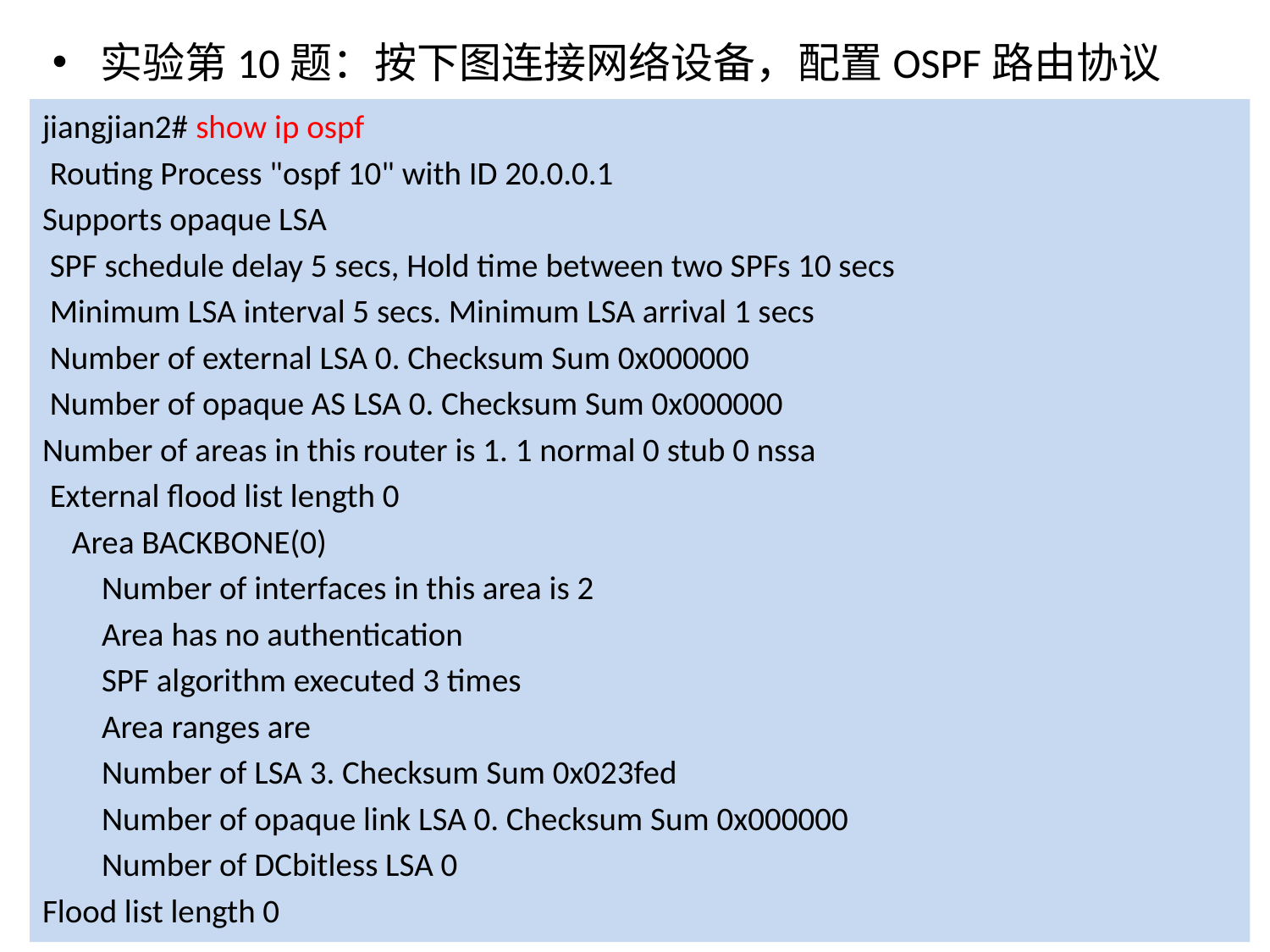

实验第10题：按下图连接网络设备，配置OSPF路由协议
jiangjian2# show ip ospf
 Routing Process "ospf 10" with ID 20.0.0.1
Supports opaque LSA
 SPF schedule delay 5 secs, Hold time between two SPFs 10 secs
 Minimum LSA interval 5 secs. Minimum LSA arrival 1 secs
 Number of external LSA 0. Checksum Sum 0x000000
 Number of opaque AS LSA 0. Checksum Sum 0x000000
Number of areas in this router is 1. 1 normal 0 stub 0 nssa
 External flood list length 0
    Area BACKBONE(0)
        Number of interfaces in this area is 2
        Area has no authentication
        SPF algorithm executed 3 times
        Area ranges are
        Number of LSA 3. Checksum Sum 0x023fed
        Number of opaque link LSA 0. Checksum Sum 0x000000
        Number of DCbitless LSA 0
Flood list length 0